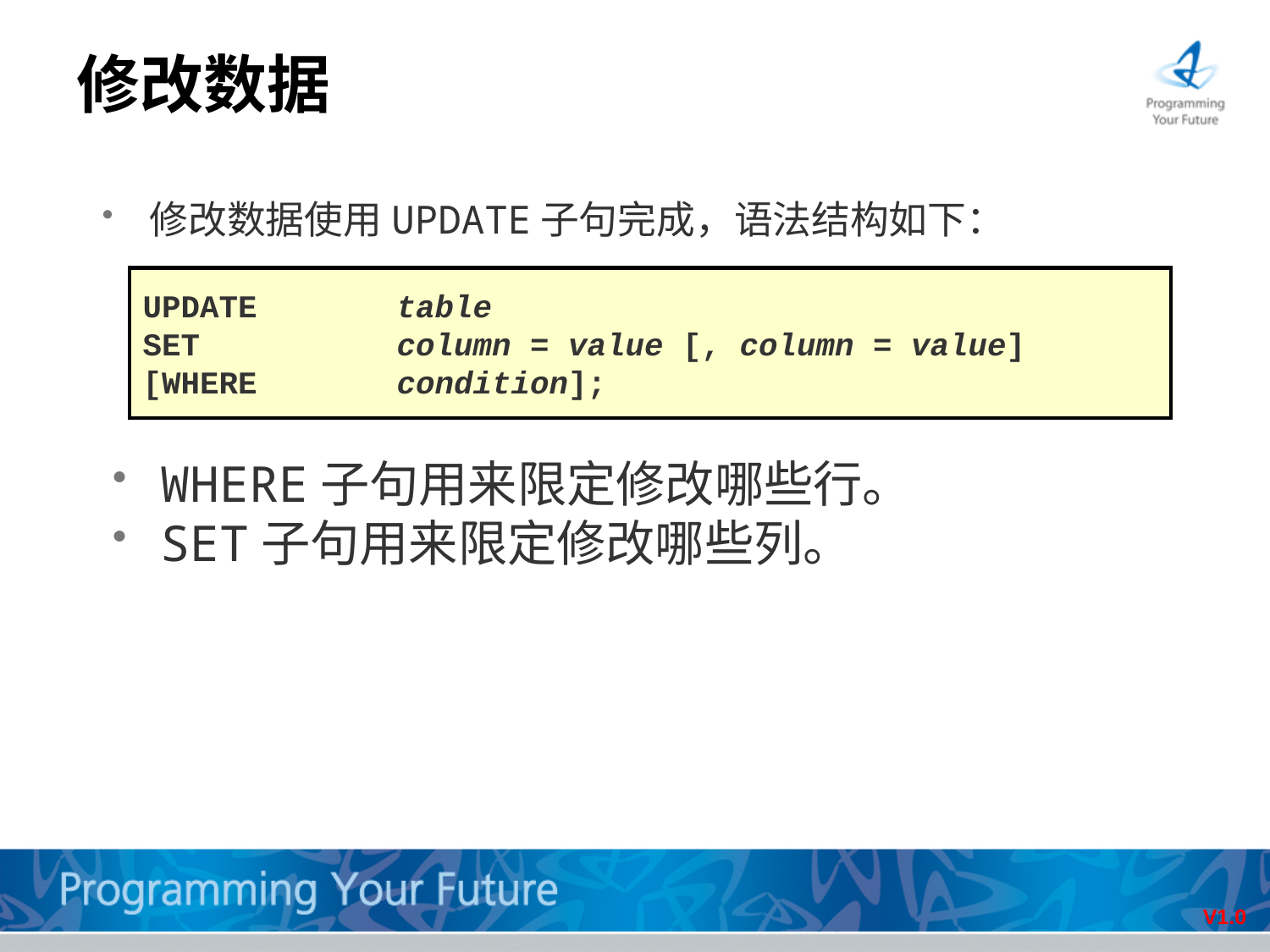

# 修改数据
修改数据使用UPDATE子句完成，语法结构如下：
UPDATE		table
SET		column = value [, column = value]
[WHERE 		condition];
WHERE子句用来限定修改哪些行。
SET子句用来限定修改哪些列。